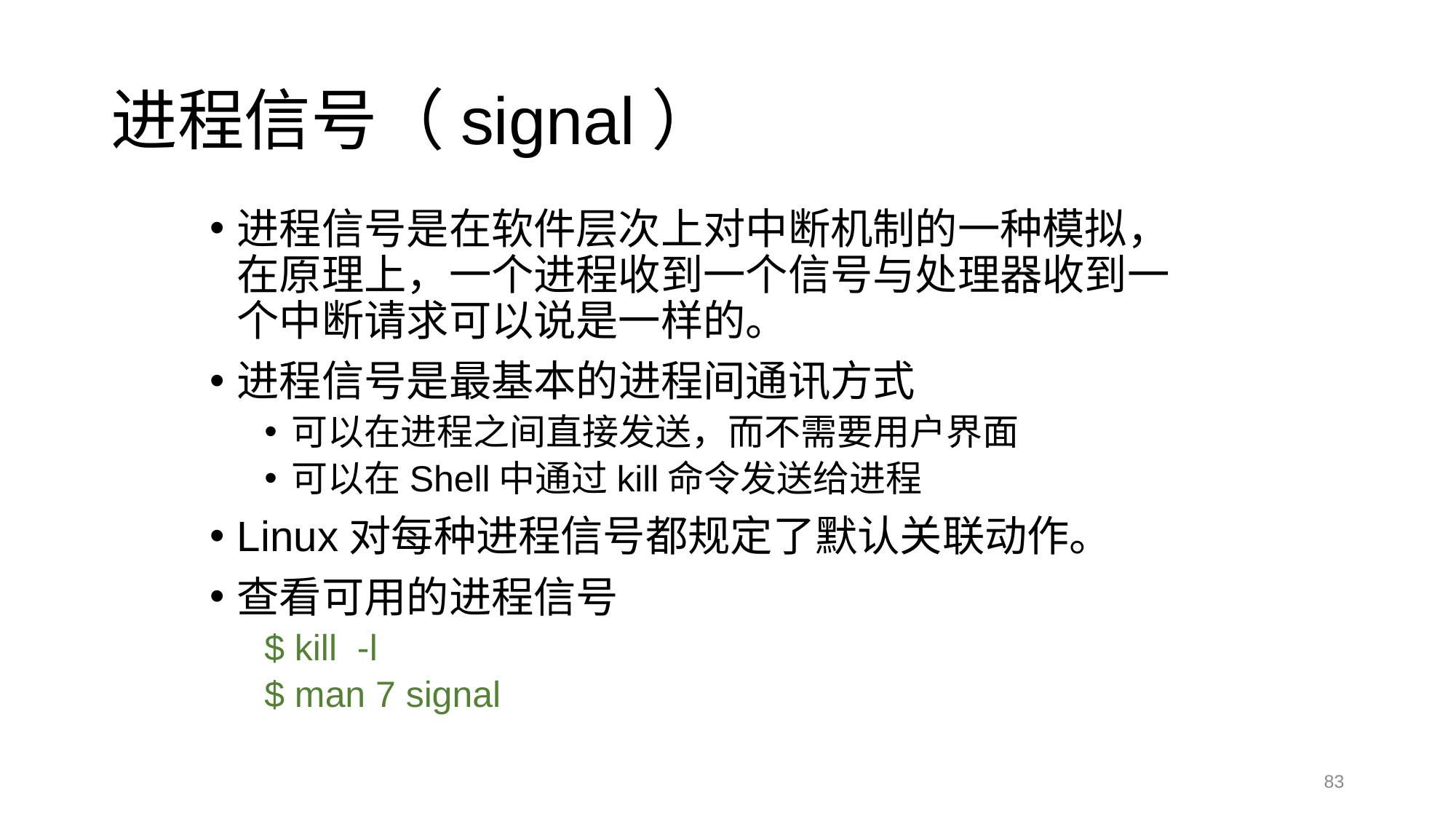

# 进程信号（signal）
进程信号是在软件层次上对中断机制的一种模拟，在原理上，一个进程收到一个信号与处理器收到一个中断请求可以说是一样的。
进程信号是最基本的进程间通讯方式
可以在进程之间直接发送，而不需要用户界面
可以在Shell中通过kill命令发送给进程
Linux对每种进程信号都规定了默认关联动作。
查看可用的进程信号
$ kill  -l
$ man 7 signal
83